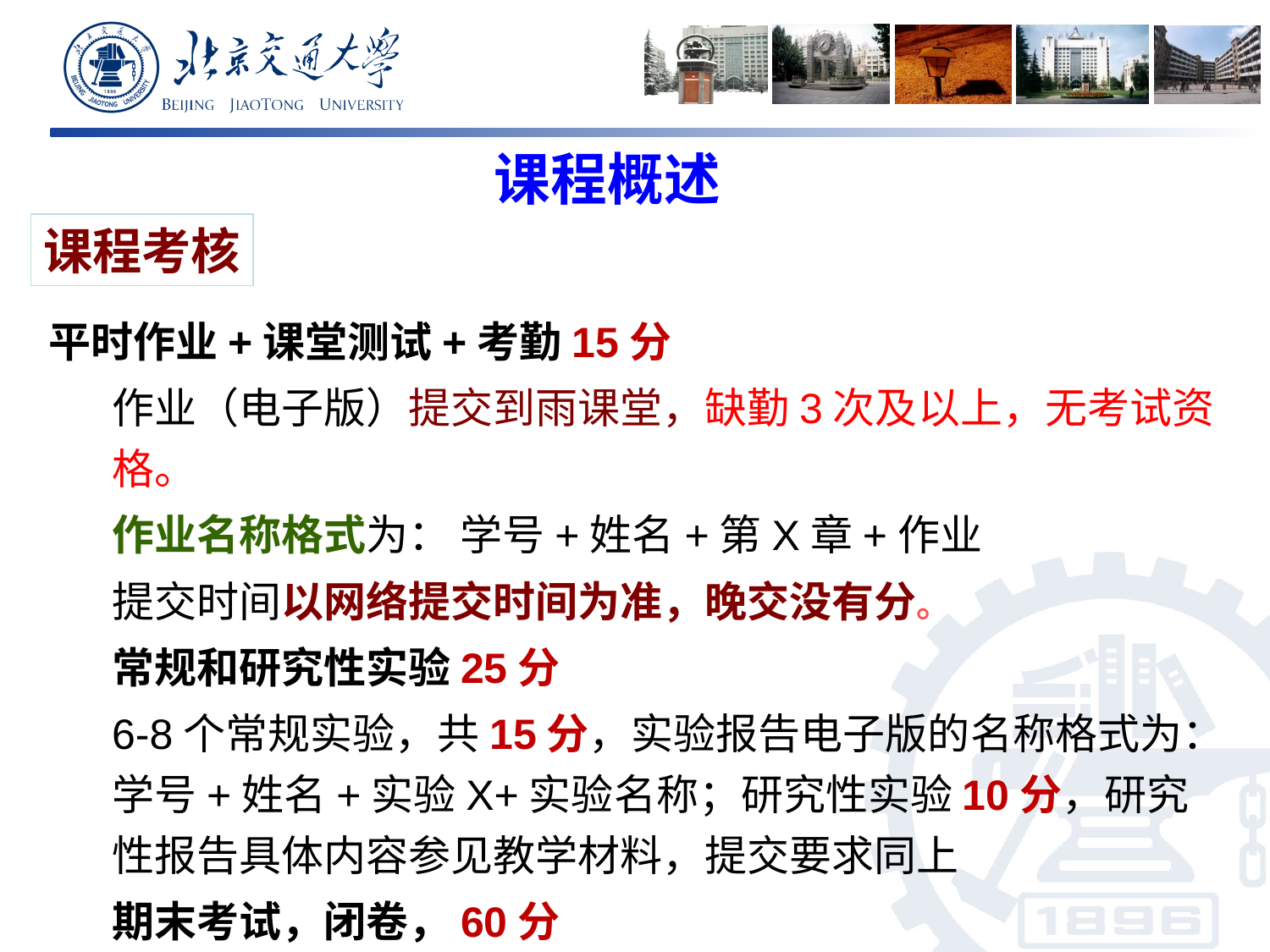

课程概述
课程考核
平时作业+课堂测试+考勤15分
作业（电子版）提交到雨课堂，缺勤3次及以上，无考试资格。
作业名称格式为： 学号+姓名+第X章+作业
提交时间以网络提交时间为准，晚交没有分。
常规和研究性实验25分
6-8个常规实验，共15分，实验报告电子版的名称格式为：学号+姓名+实验X+实验名称；研究性实验10分，研究性报告具体内容参见教学材料，提交要求同上
期末考试，闭卷，60分